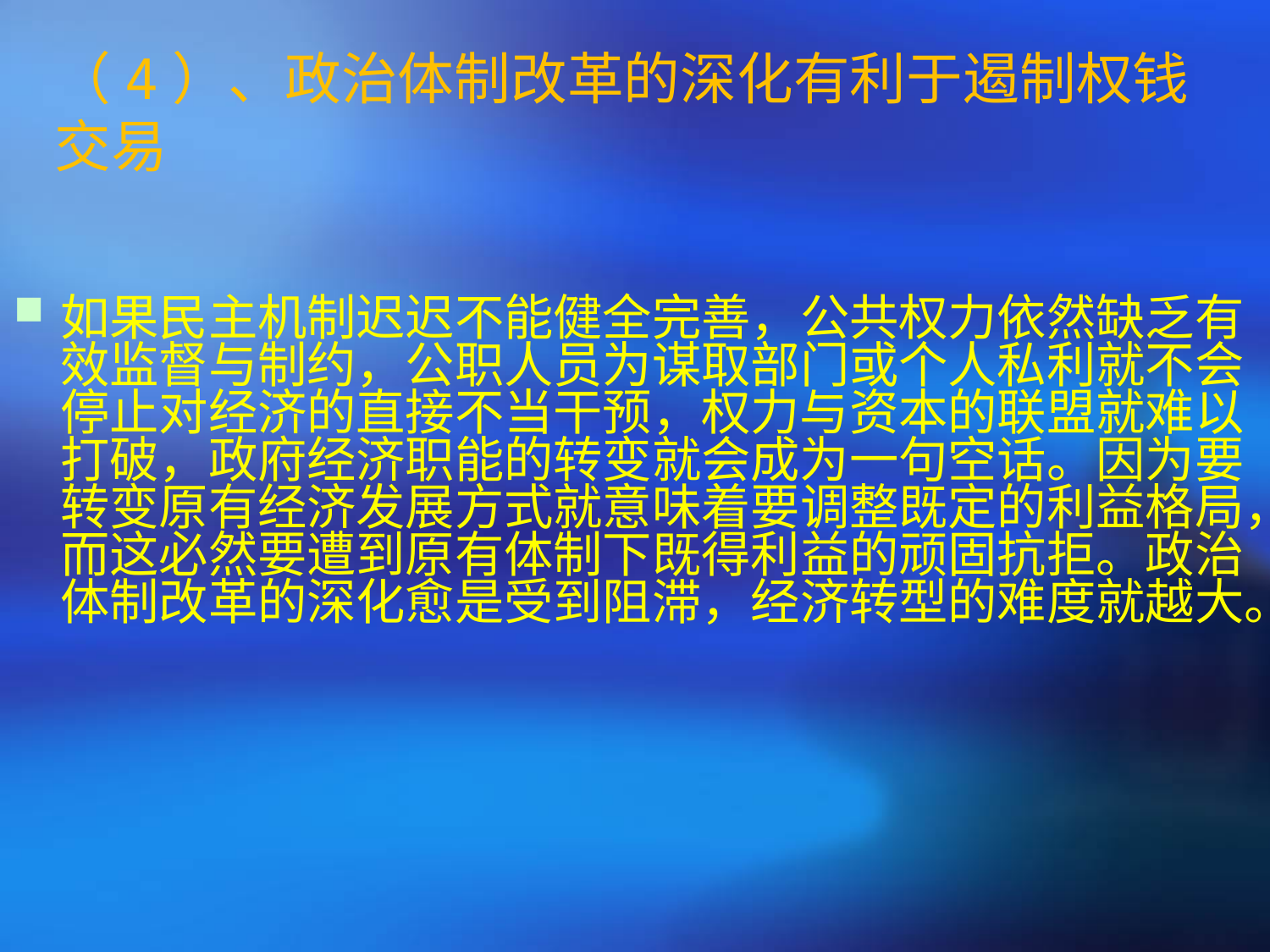

# （4）、政治体制改革的深化有利于遏制权钱交易

如果民主机制迟迟不能健全完善，公共权力依然缺乏有效监督与制约，公职人员为谋取部门或个人私利就不会停止对经济的直接不当干预，权力与资本的联盟就难以打破，政府经济职能的转变就会成为一句空话。因为要转变原有经济发展方式就意味着要调整既定的利益格局，而这必然要遭到原有体制下既得利益的顽固抗拒。政治体制改革的深化愈是受到阻滞，经济转型的难度就越大。